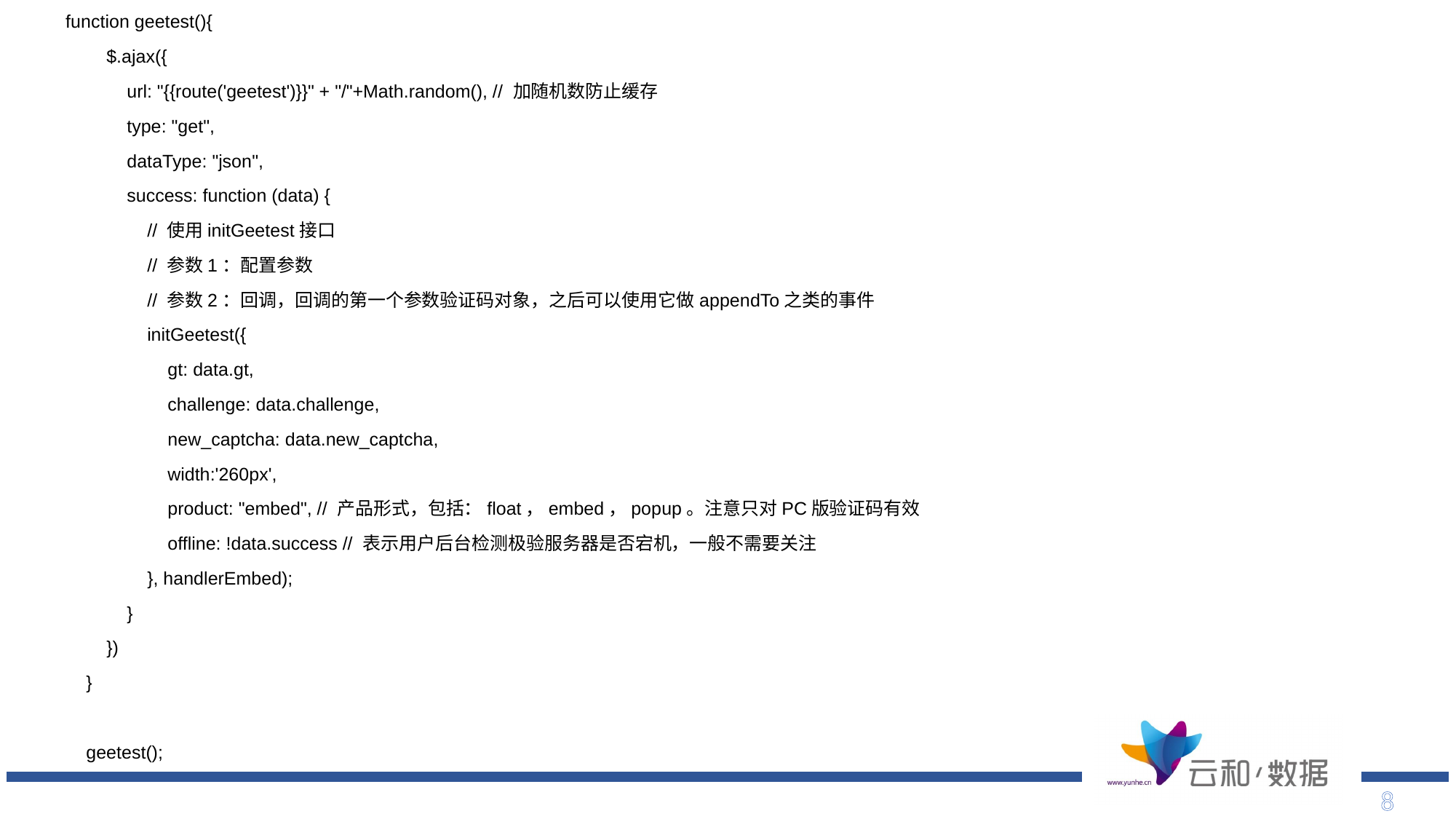

function geetest(){
        $.ajax({
            url: "{{route('geetest')}}" + "/"+Math.random(), // 加随机数防止缓存
            type: "get",
            dataType: "json",
            success: function (data) {
                // 使用initGeetest接口
                // 参数1：配置参数
                // 参数2：回调，回调的第一个参数验证码对象，之后可以使用它做appendTo之类的事件
                initGeetest({
                    gt: data.gt,
                    challenge: data.challenge,
                    new_captcha: data.new_captcha,
                    width:'260px',
                    product: "embed", // 产品形式，包括：float，embed，popup。注意只对PC版验证码有效
                    offline: !data.success // 表示用户后台检测极验服务器是否宕机，一般不需要关注
                }, handlerEmbed);
            }
        })
    }

    geetest();